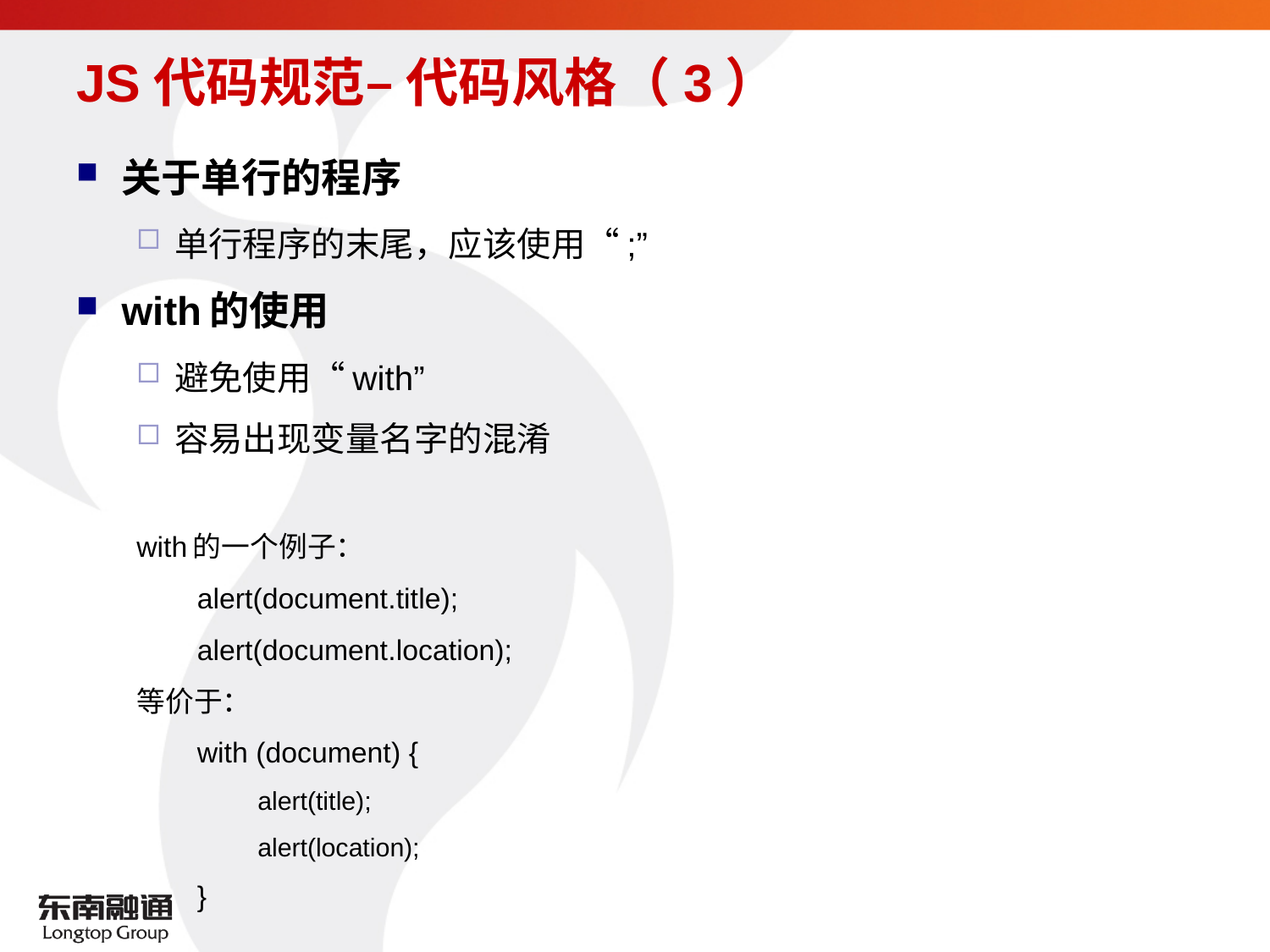

# JS代码规范– 代码风格（3）
关于单行的程序
单行程序的末尾，应该使用“;”
with的使用
避免使用“with”
容易出现变量名字的混淆

with的一个例子：
alert(document.title);
alert(document.location);
等价于：
with (document) {
alert(title);
alert(location);
}